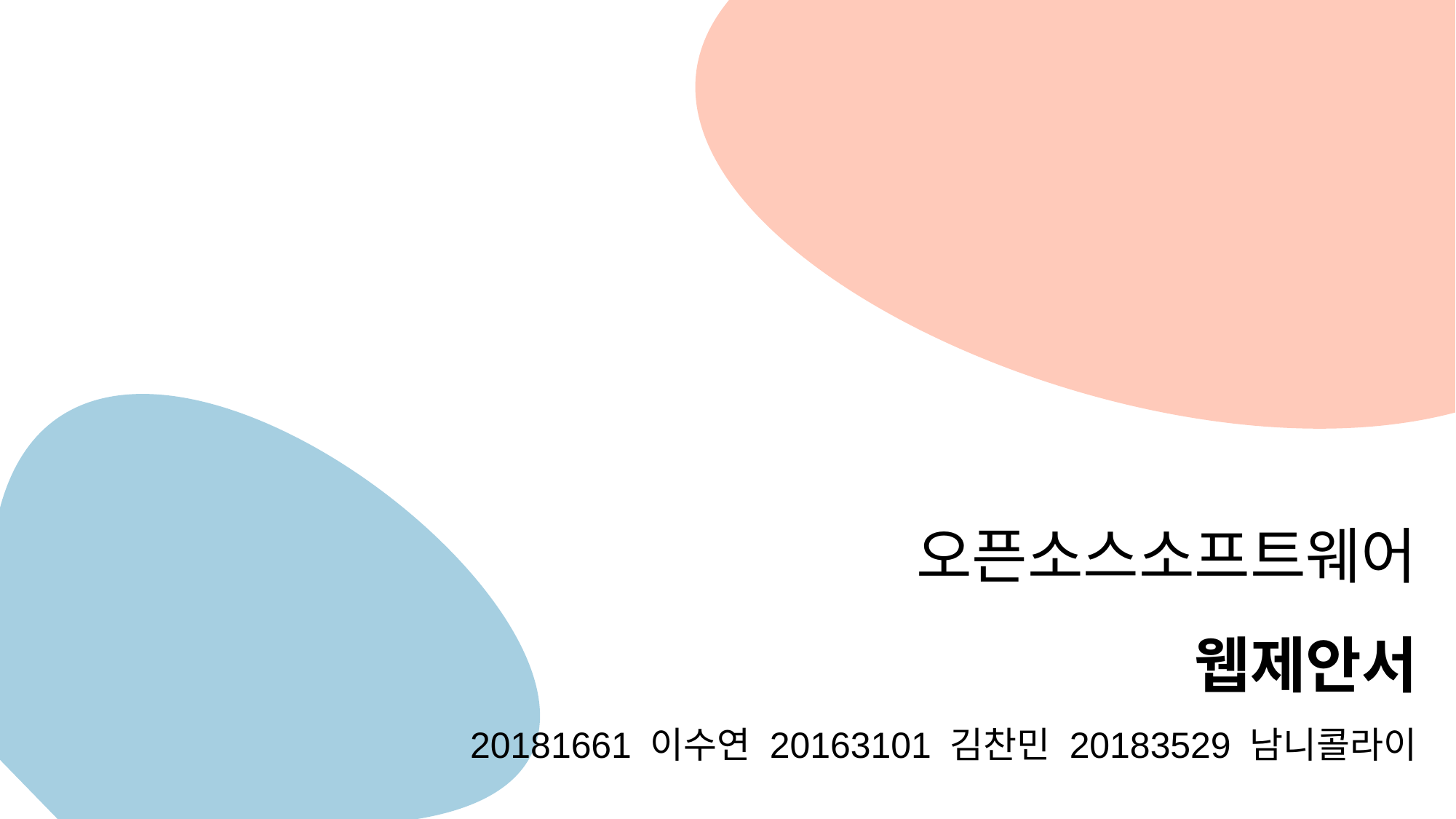

오픈소스소프트웨어
	웹제안서
20181661 이수연 20163101 김찬민 20183529 남니콜라이